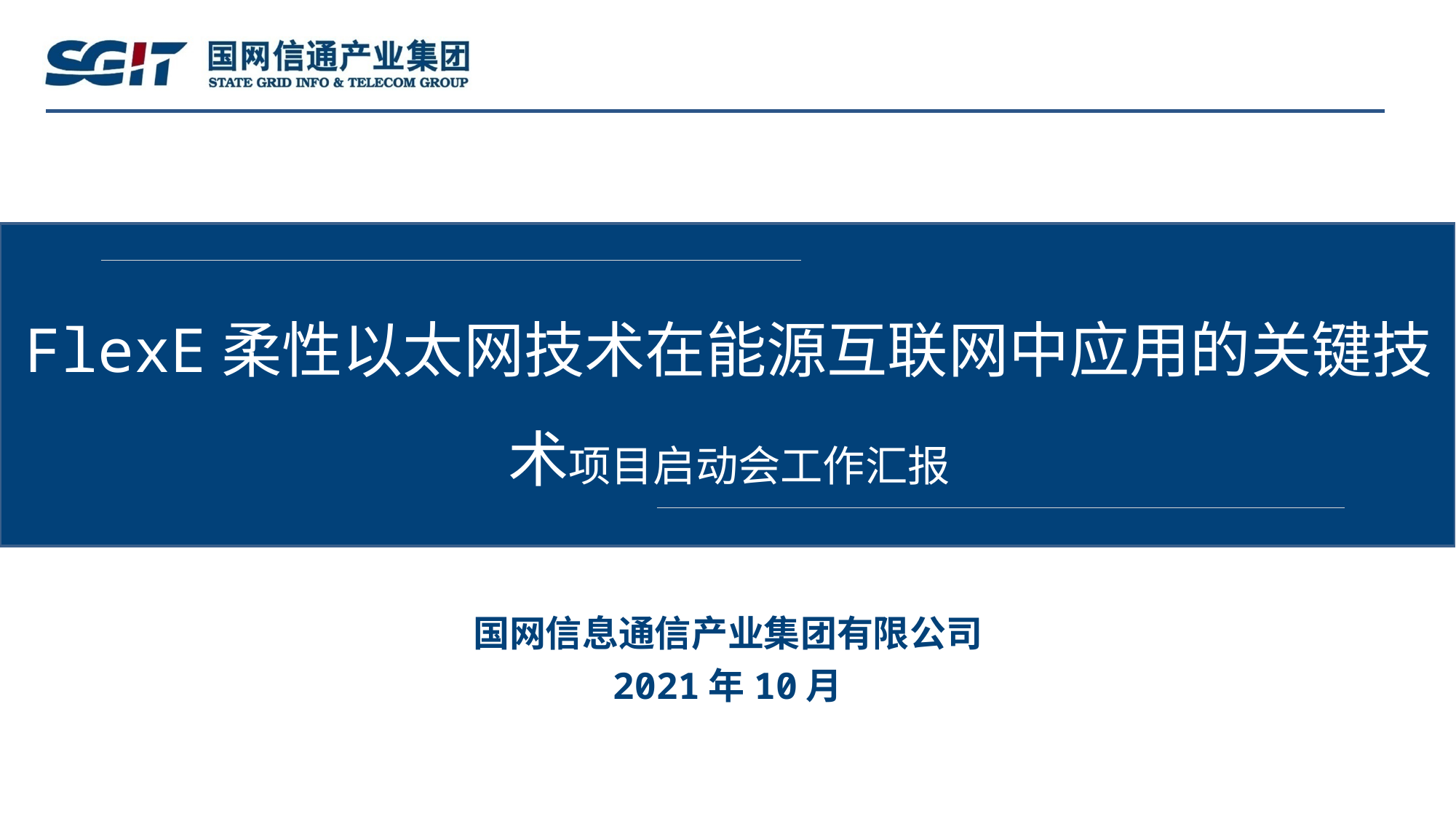

FlexE柔性以太网技术在能源互联网中应用的关键技术项目启动会工作汇报
国网信息通信产业集团有限公司

2021年10月